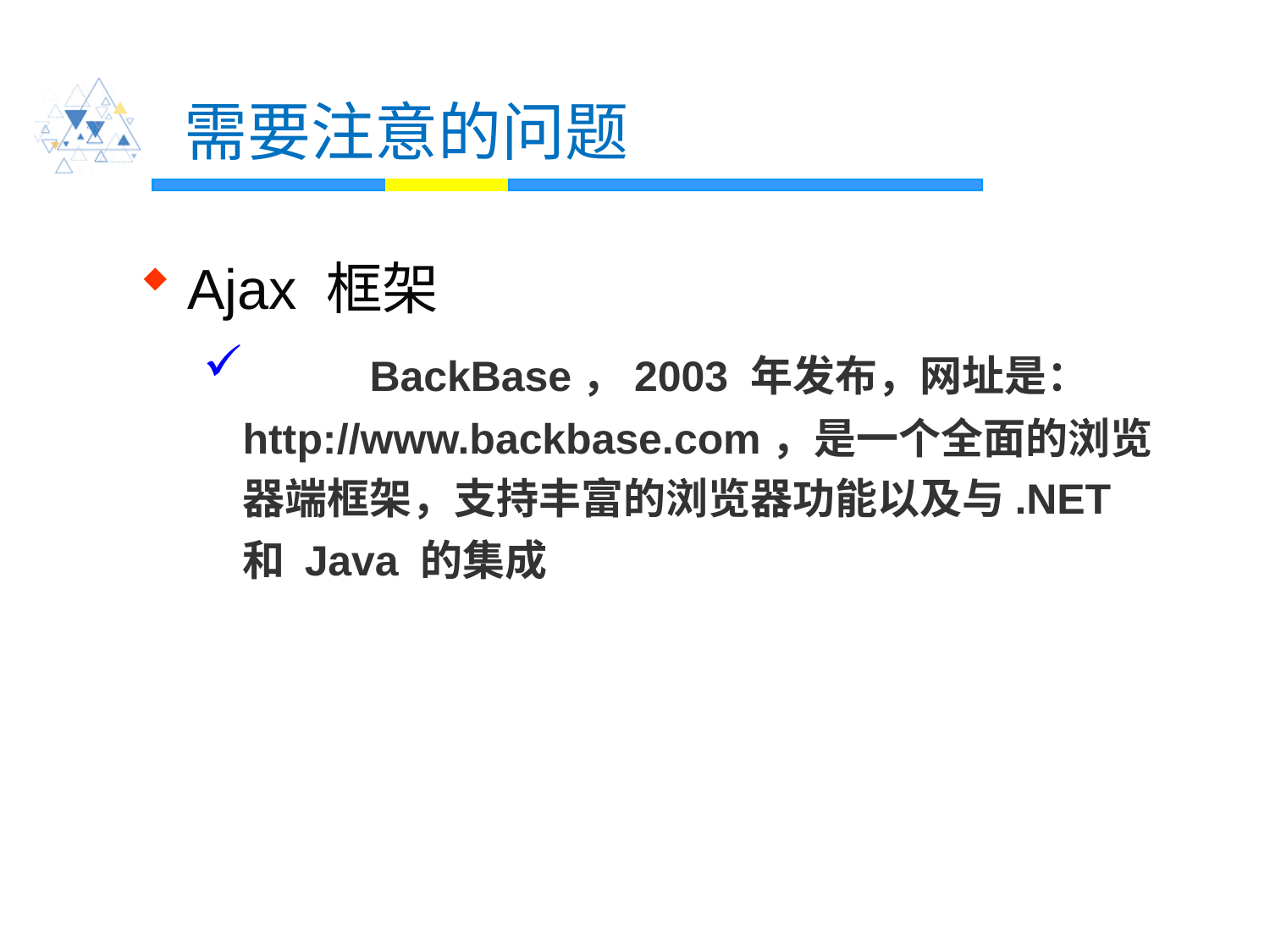

# 需要注意的问题
Ajax 框架
 	BackBase，2003 年发布，网址是：http://www.backbase.com，是一个全面的浏览器端框架，支持丰富的浏览器功能以及与.NET 和 Java 的集成